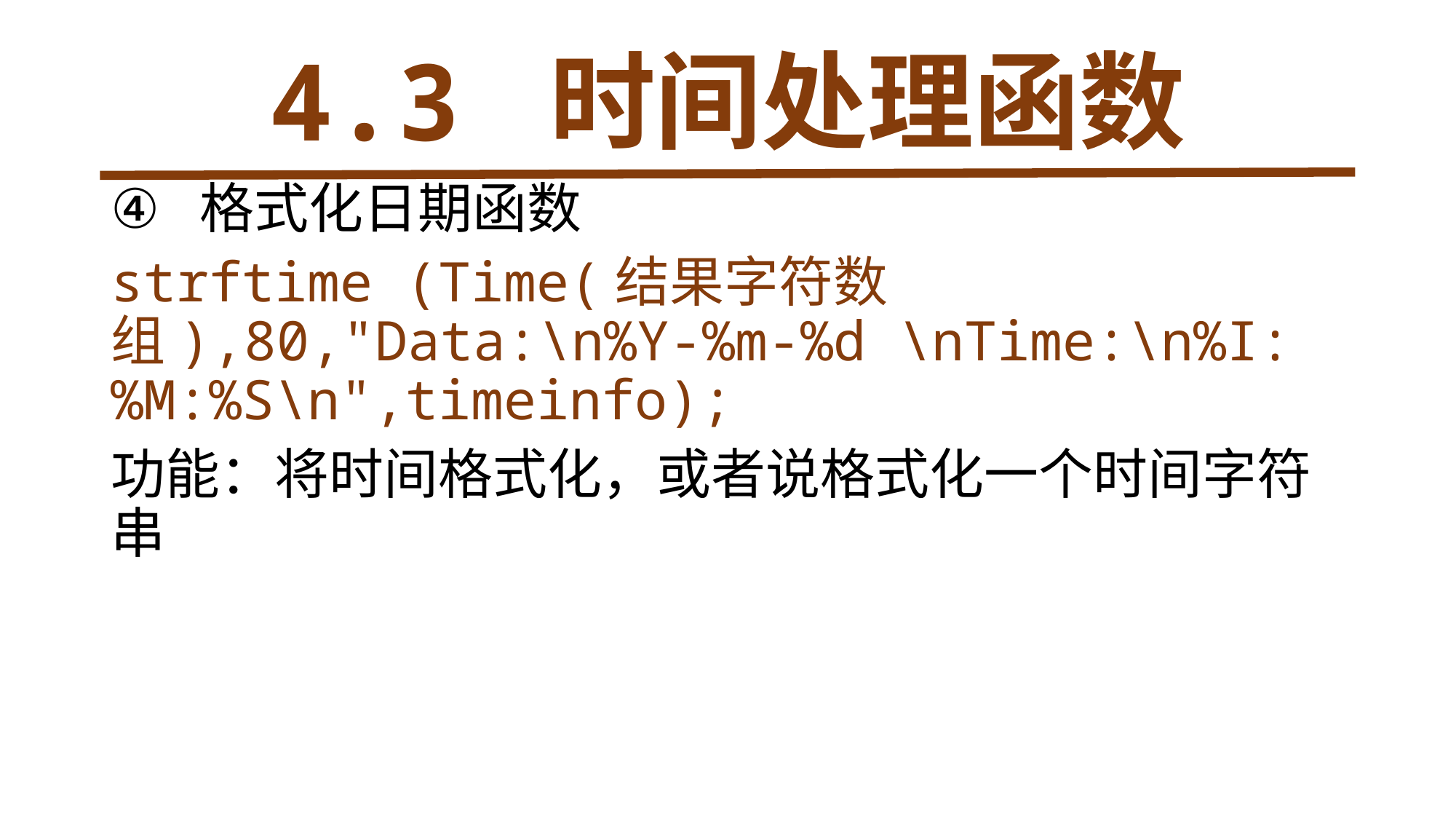

# 4.3 时间处理函数
格式化日期函数
strftime (Time(结果字符数组),80,"Data:\n%Y-%m-%d \nTime:\n%I:%M:%S\n",timeinfo);
功能：将时间格式化，或者说格式化一个时间字符串